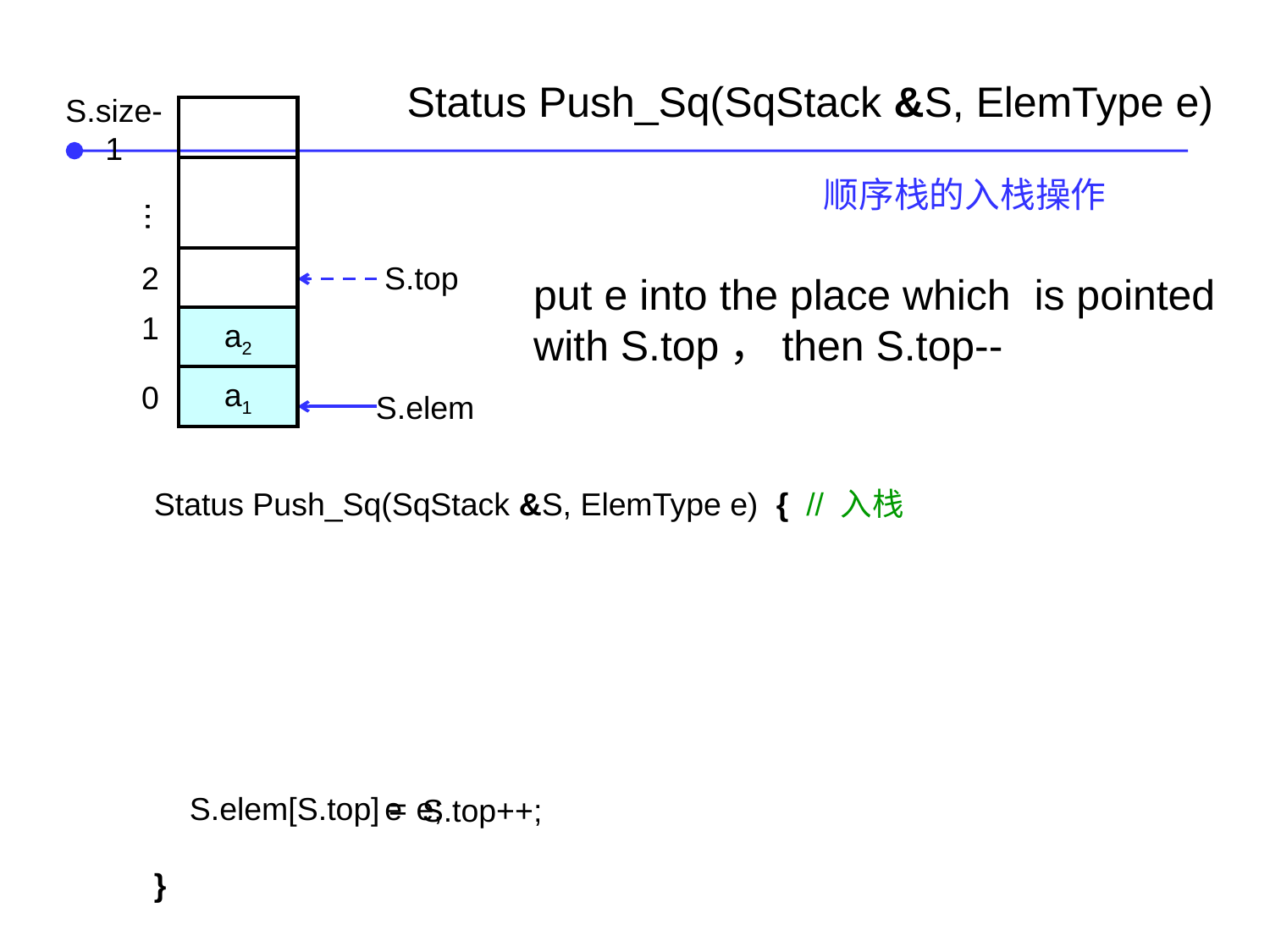

Status Push_Sq(SqStack &S, ElemType e)

a2
a1
S.size-1

…
…

2
1

0
顺序栈的入栈操作

put e into the place which  is pointed with S.top，then S.top--

S.top
S.elem
Status Push_Sq(SqStack &S, ElemType e)  {  // 入栈

    S.elem[S.top] = e;

}
e
S.top++;